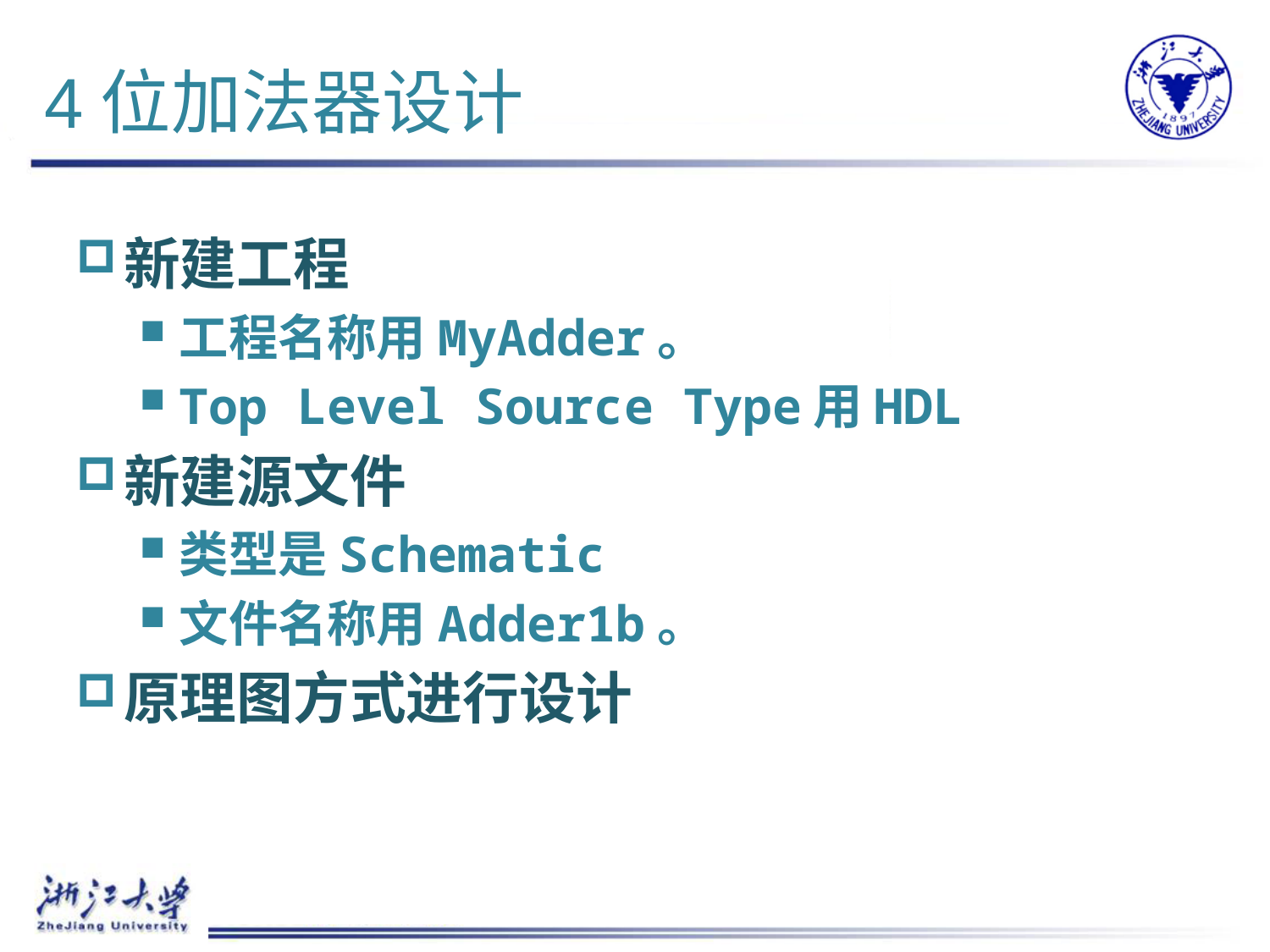

# 4位加法器设计
新建工程
工程名称用MyAdder。
Top Level Source Type用HDL
新建源文件
类型是Schematic
文件名称用Adder1b。
原理图方式进行设计